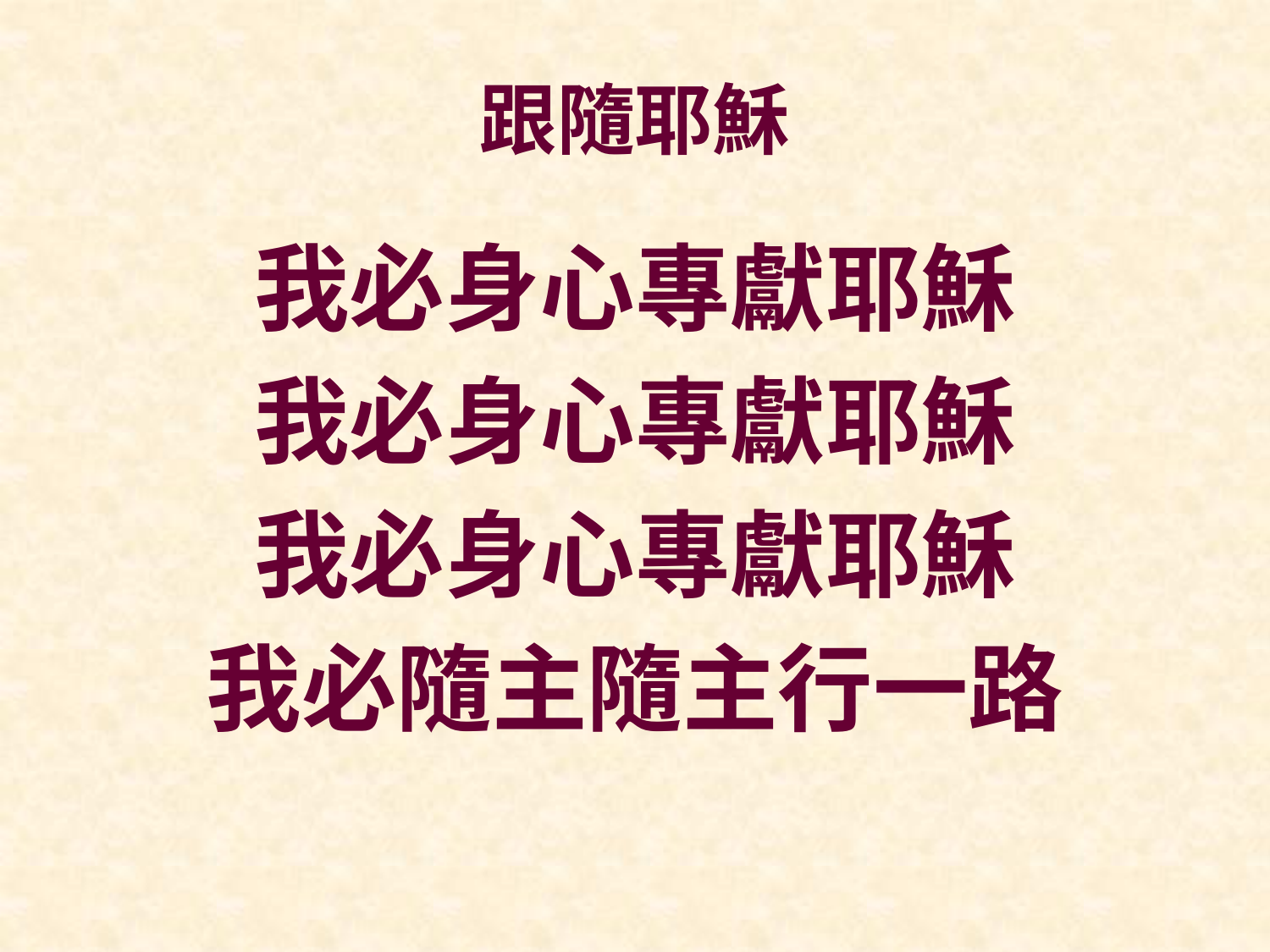

# 跟隨耶穌
我必身心專獻耶穌
我必身心專獻耶穌
我必身心專獻耶穌
我必隨主隨主行一路